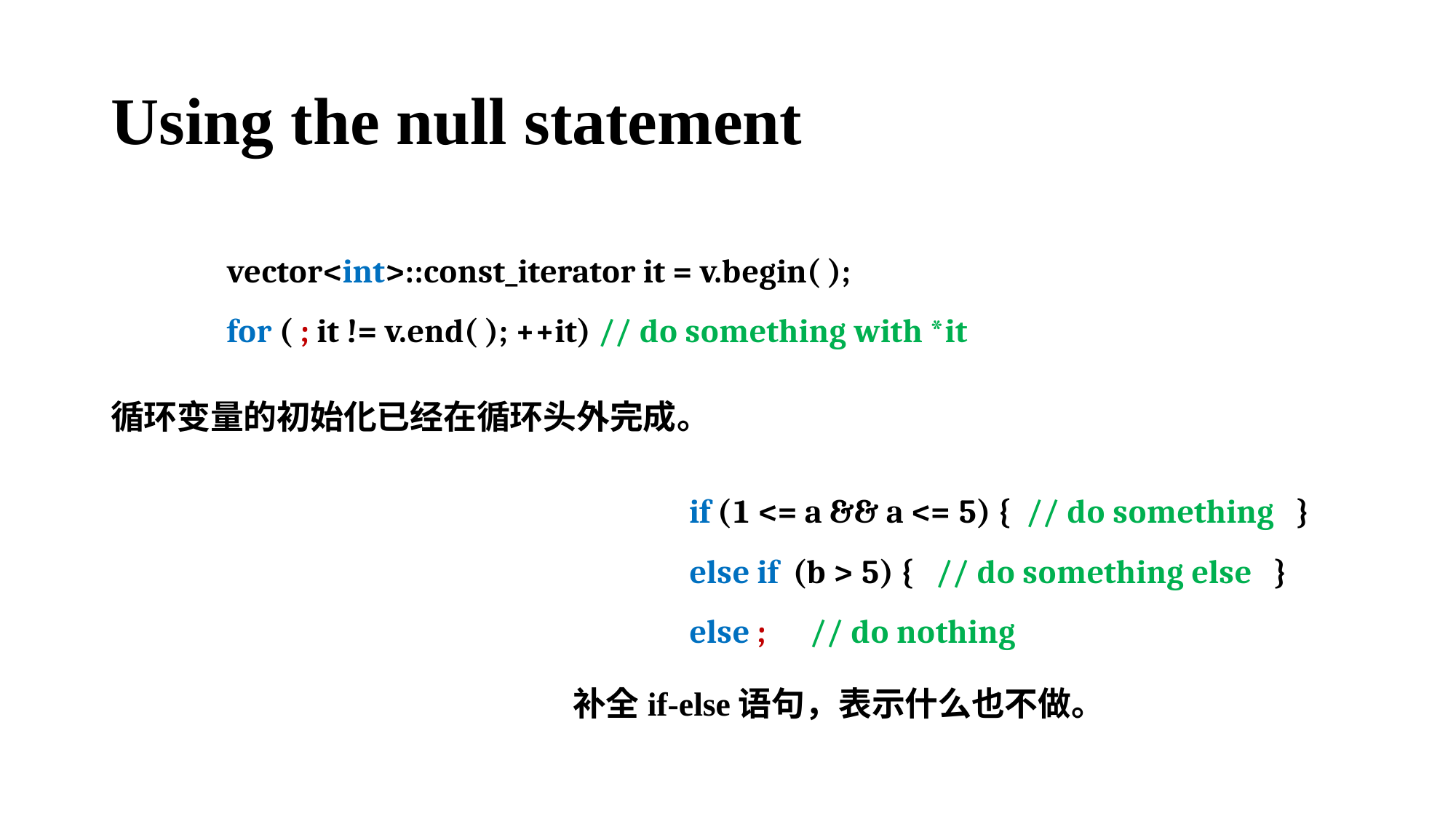

# Using the null statement
vector<int>::const_iterator it = v.begin( );
for ( ; it != v.end( ); ++it) // do something with *it
循环变量的初始化已经在循环头外完成。
if (1 <= a && a <= 5) {  // do something   }
else if  (b > 5) {   // do something else   }
else ;      // do nothing
补全if-else语句，表示什么也不做。